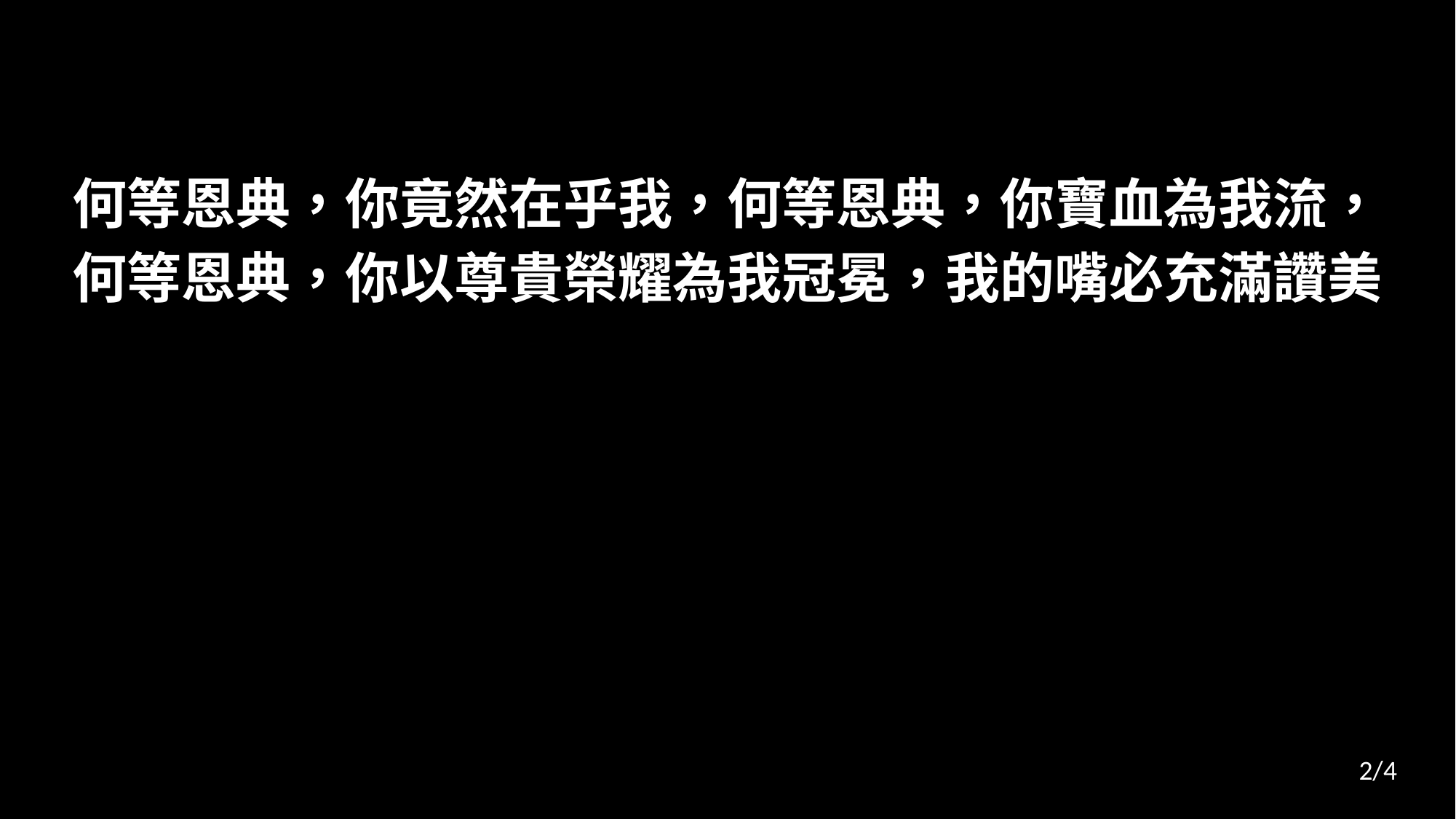

何等恩典，你竟然在乎我，何等恩典，你寶血為我流，
何等恩典，你以尊貴榮耀為我冠冕，我的嘴必充滿讚美
2/4